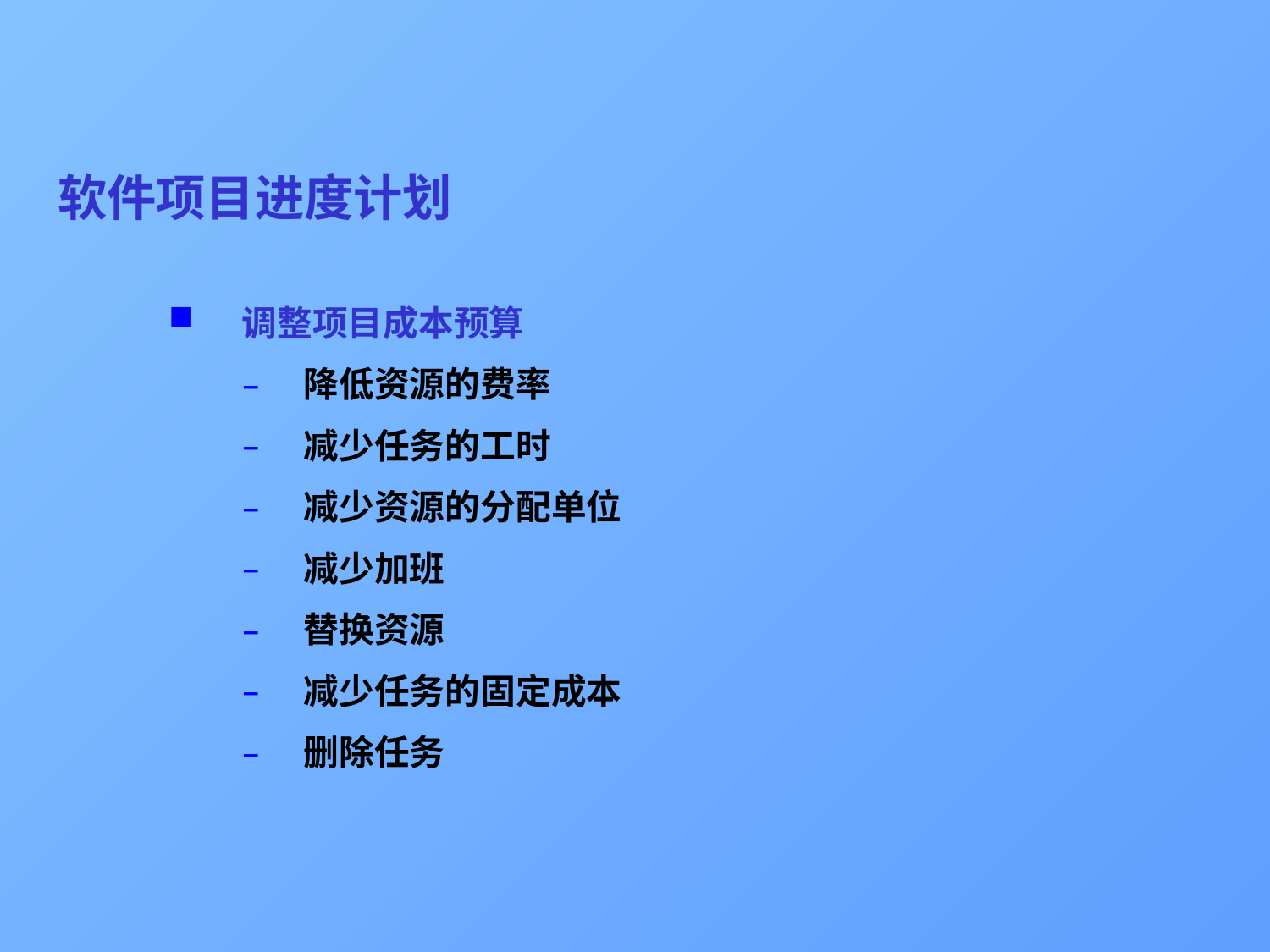

# 软件项目进度计划
调整项目成本预算
降低资源的费率
减少任务的工时
减少资源的分配单位
减少加班
替换资源
减少任务的固定成本
删除任务